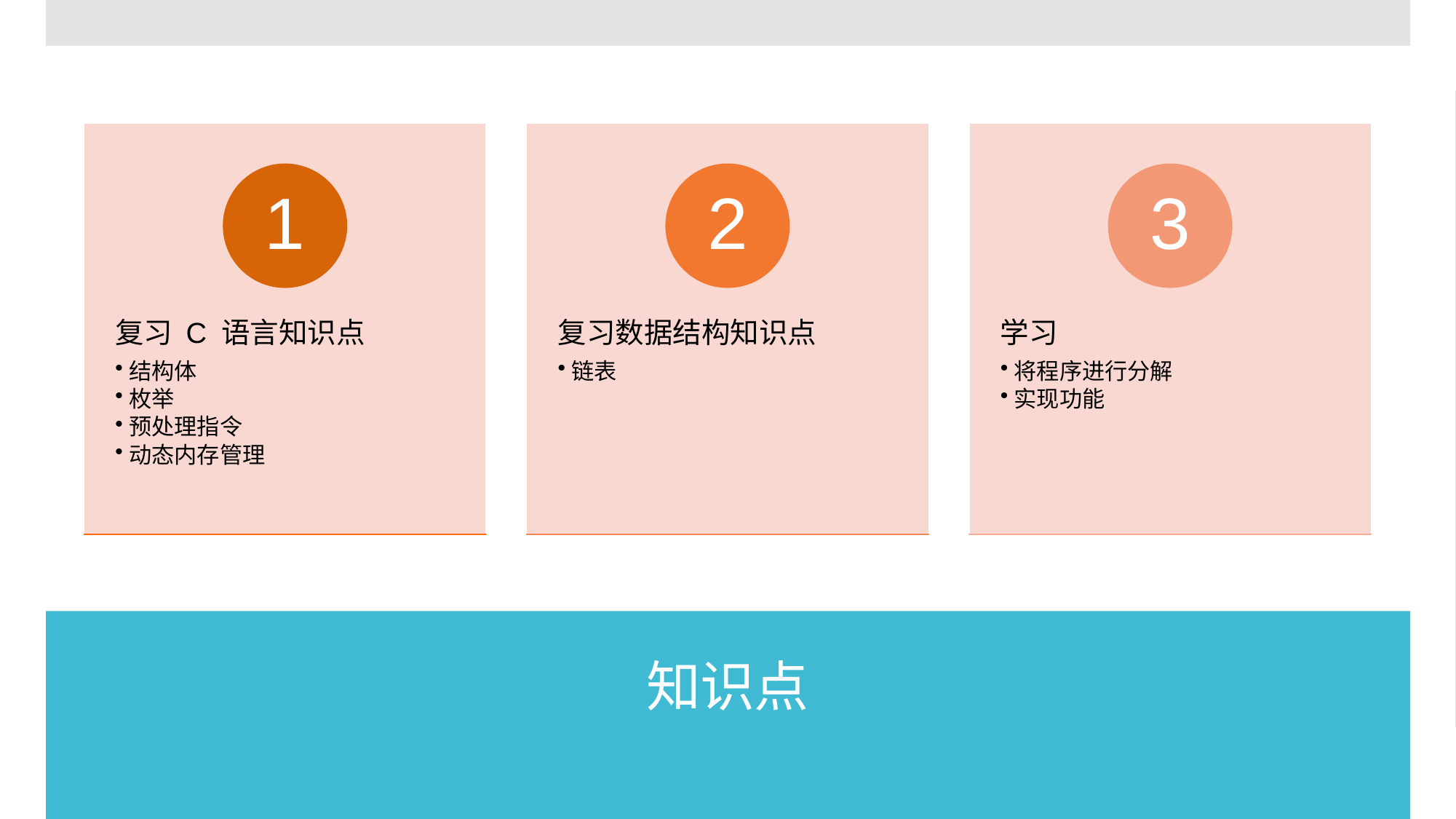

复习 C 语言知识点
结构体
枚举
预处理指令
动态内存管理
1
复习数据结构知识点
链表
2
学习
将程序进行分解
实现功能
3
# 知识点